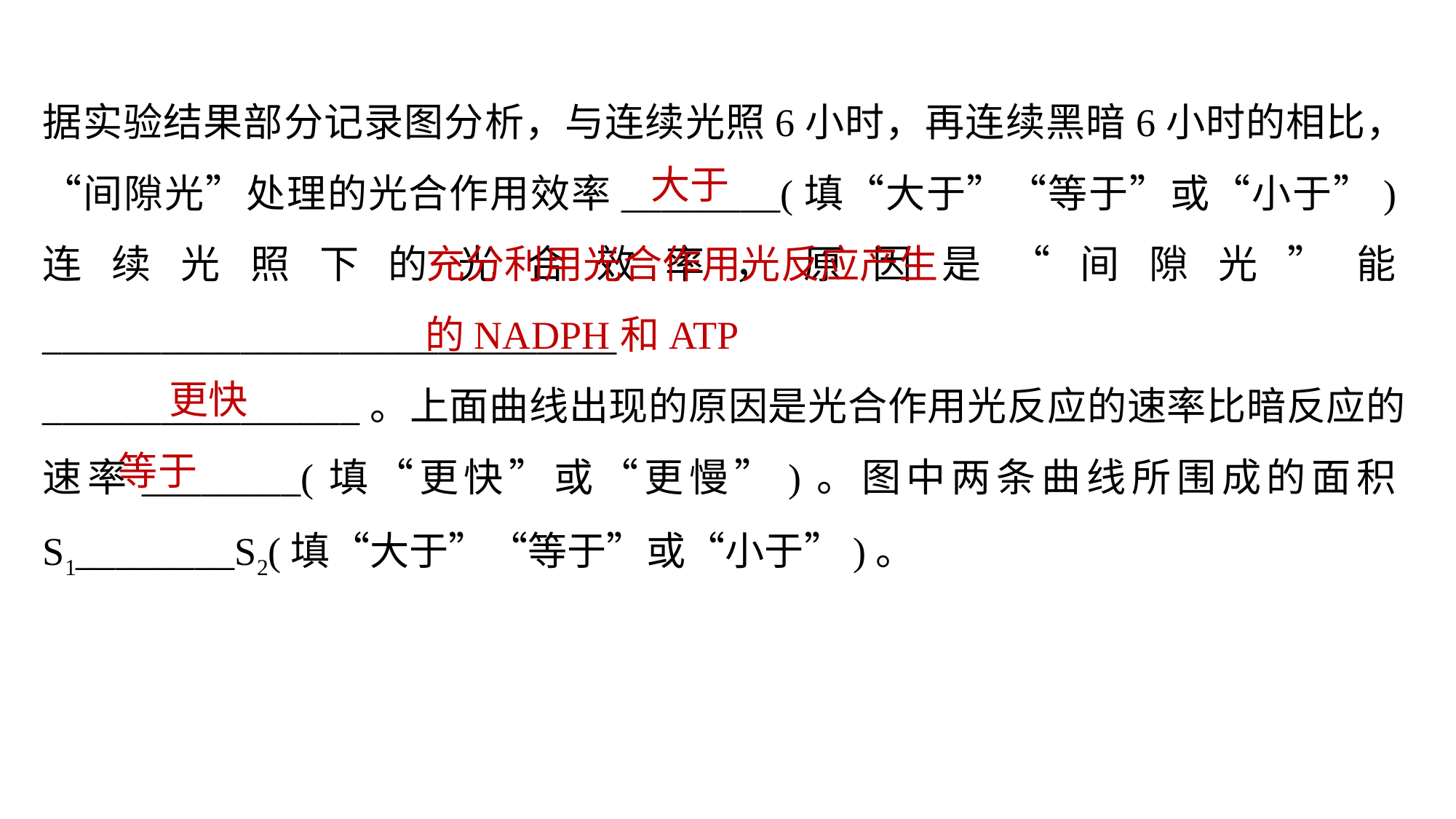

据实验结果部分记录图分析，与连续光照6小时，再连续黑暗6小时的相比，“间隙光”处理的光合作用效率________(填“大于”“等于”或“小于”)连续光照下的光合效率，原因是“间隙光”能_____________________________
________________。上面曲线出现的原因是光合作用光反应的速率比暗反应的速率________(填“更快”或“更慢”)。图中两条曲线所围成的面积S1________S2(填“大于”“等于”或“小于”)。
大于
充分利用光合作用光反应产生
的NADPH和ATP
更快
等于